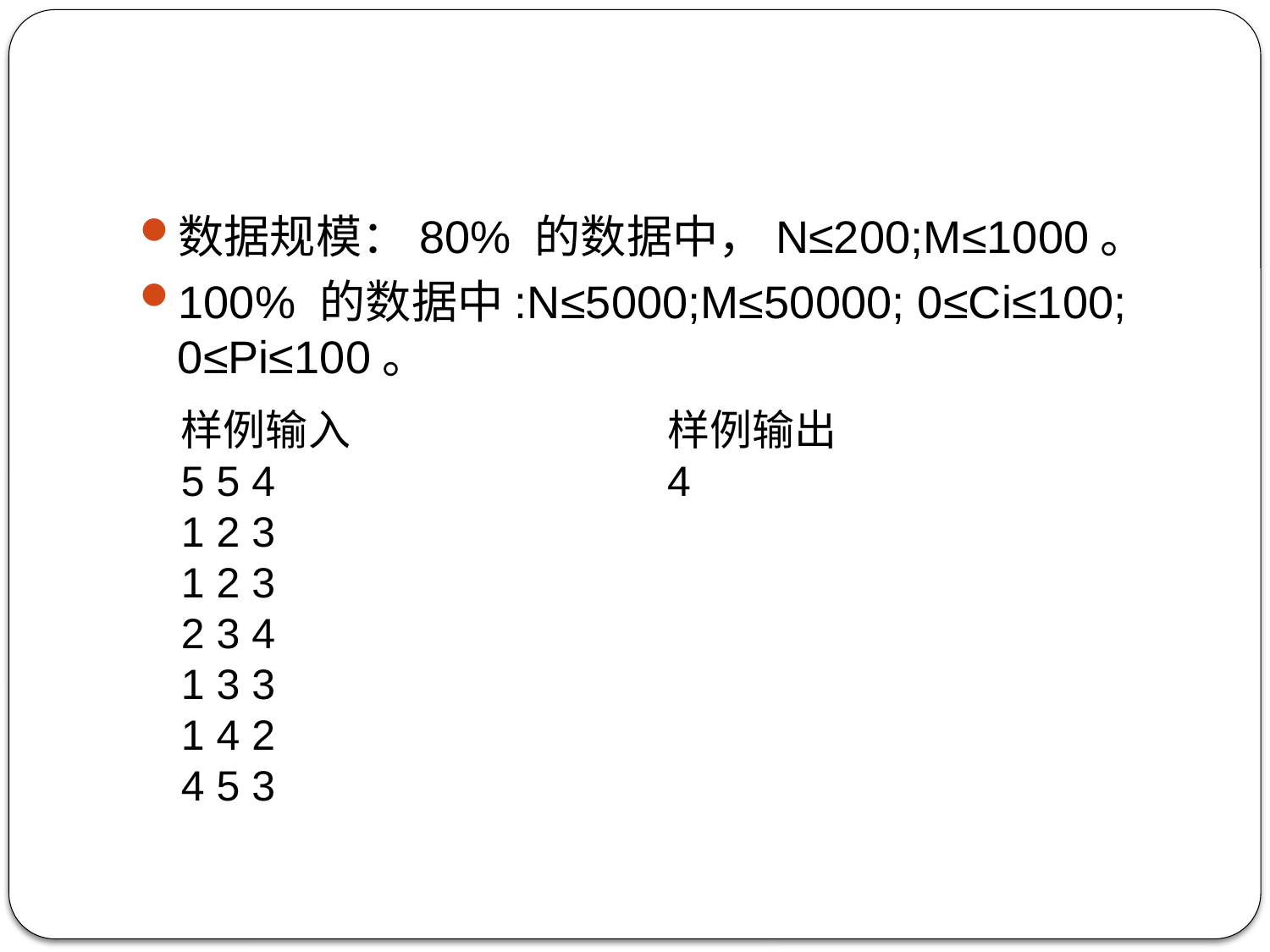

#
数据规模：80% 的数据中，N≤200;M≤1000。
100% 的数据中:N≤5000;M≤50000; 0≤Ci≤100; 0≤Pi≤100。

样例输入
5 5 4
1 2 3
1 2 3
2 3 4
1 3 3
1 4 2
4 5 3

样例输出
4